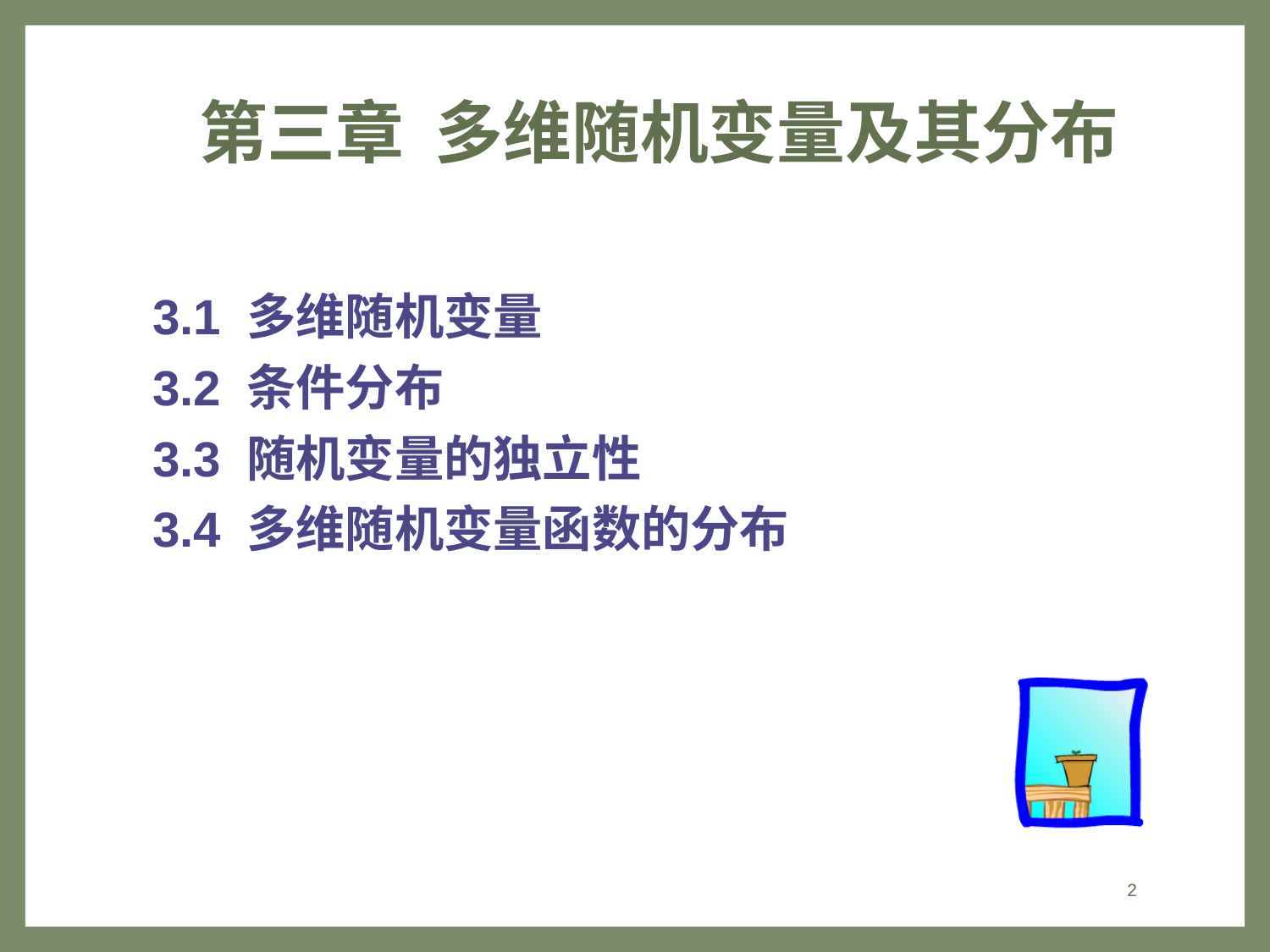

# 第三章  多维随机变量及其分布
3.1 多维随机变量
3.2 条件分布
3.3 随机变量的独立性
3.4 多维随机变量函数的分布

2